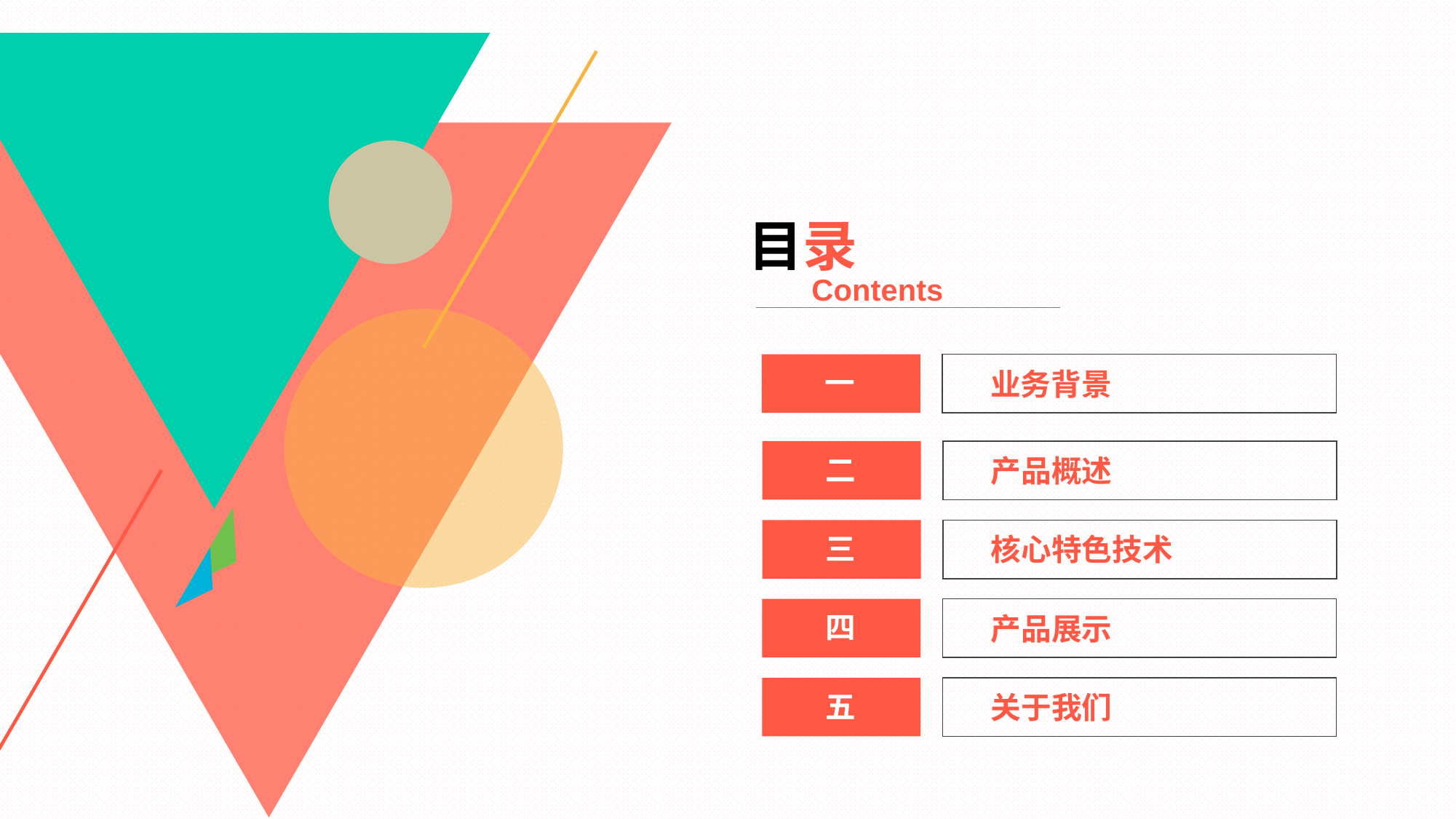

目录
Contents

一

业务背景

二

产品概述

三

核心特色技术

四

产品展示

五

关于我们